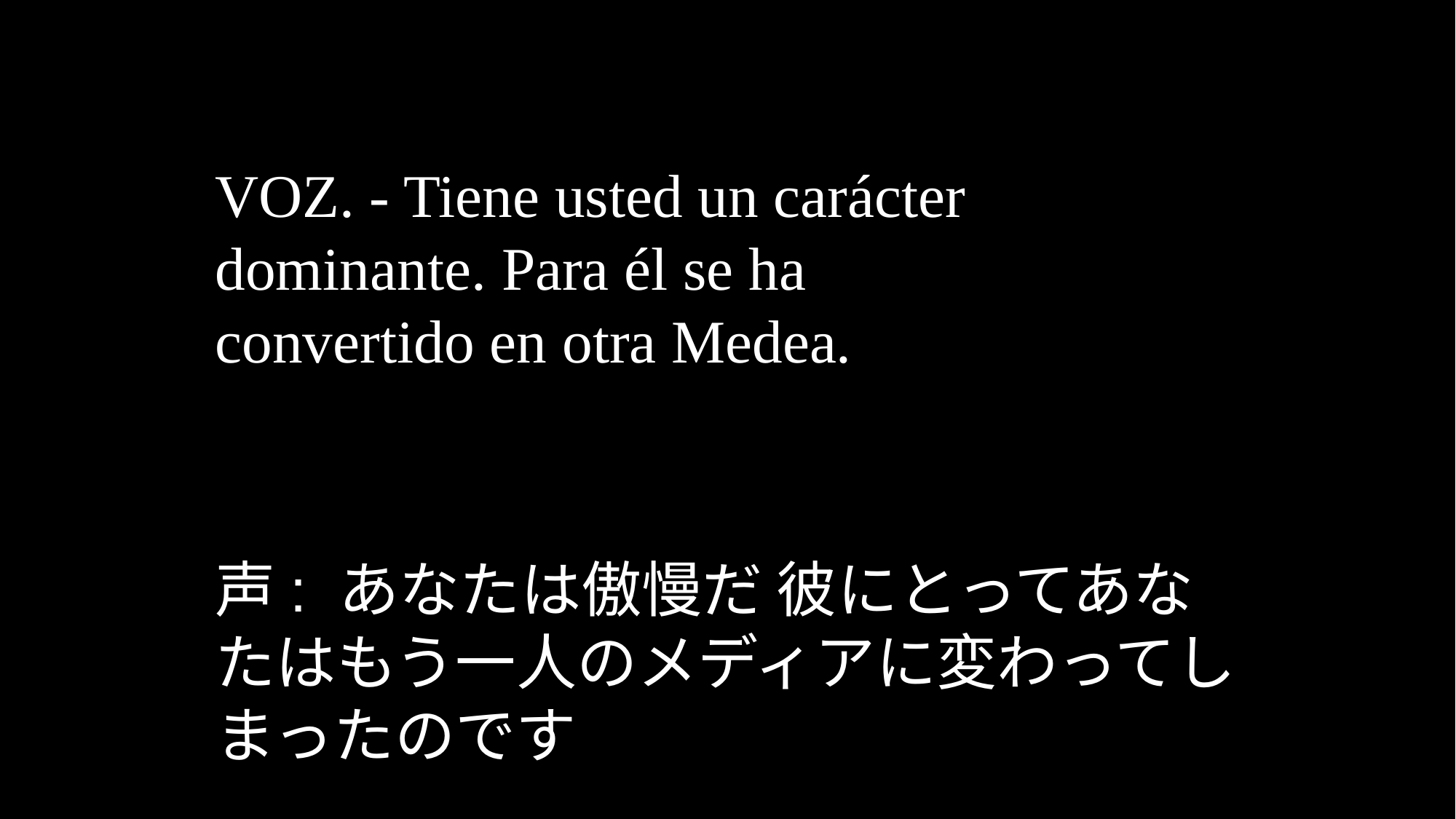

VOZ. - Tiene usted un carácter dominante. Para él se ha convertido en otra Medea.

声: あなたは傲慢だ 彼にとってあなたはもう一人のメディアに変わってしまったのです